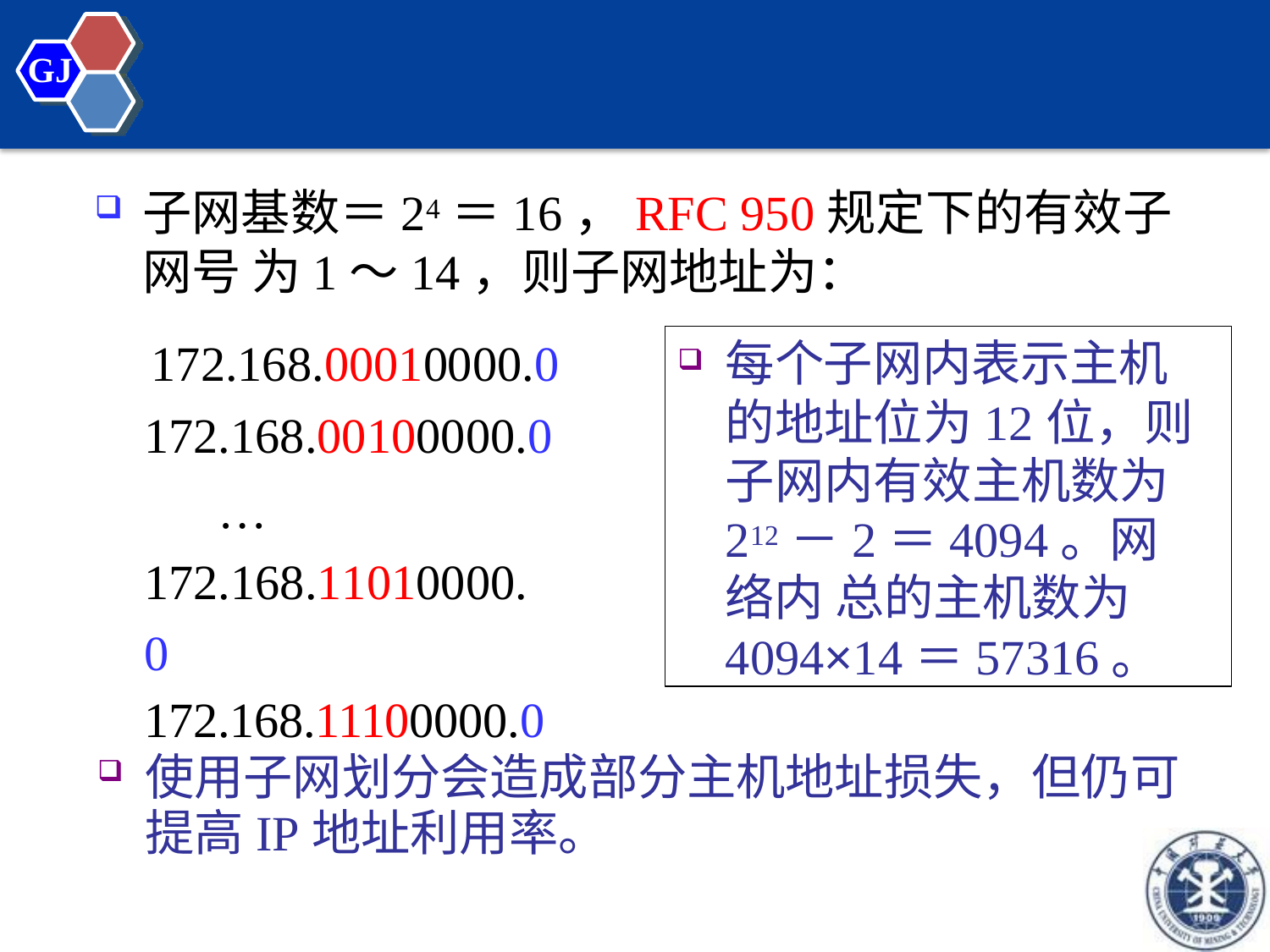

GJ
子网基数＝24＝16，RFC 950规定下的有效子网号 为1～14，则子网地址为：
172.168.00010000.0
172.168.00100000.0
…  172.168.11010000.0
172.168.11100000.0
每个子网内表示主机 的地址位为12位，则 子网内有效主机数为 212－2＝4094。网络内 总的主机数为 4094×14＝57316。
使用子网划分会造成部分主机地址损失，但仍可 提高IP地址利用率。